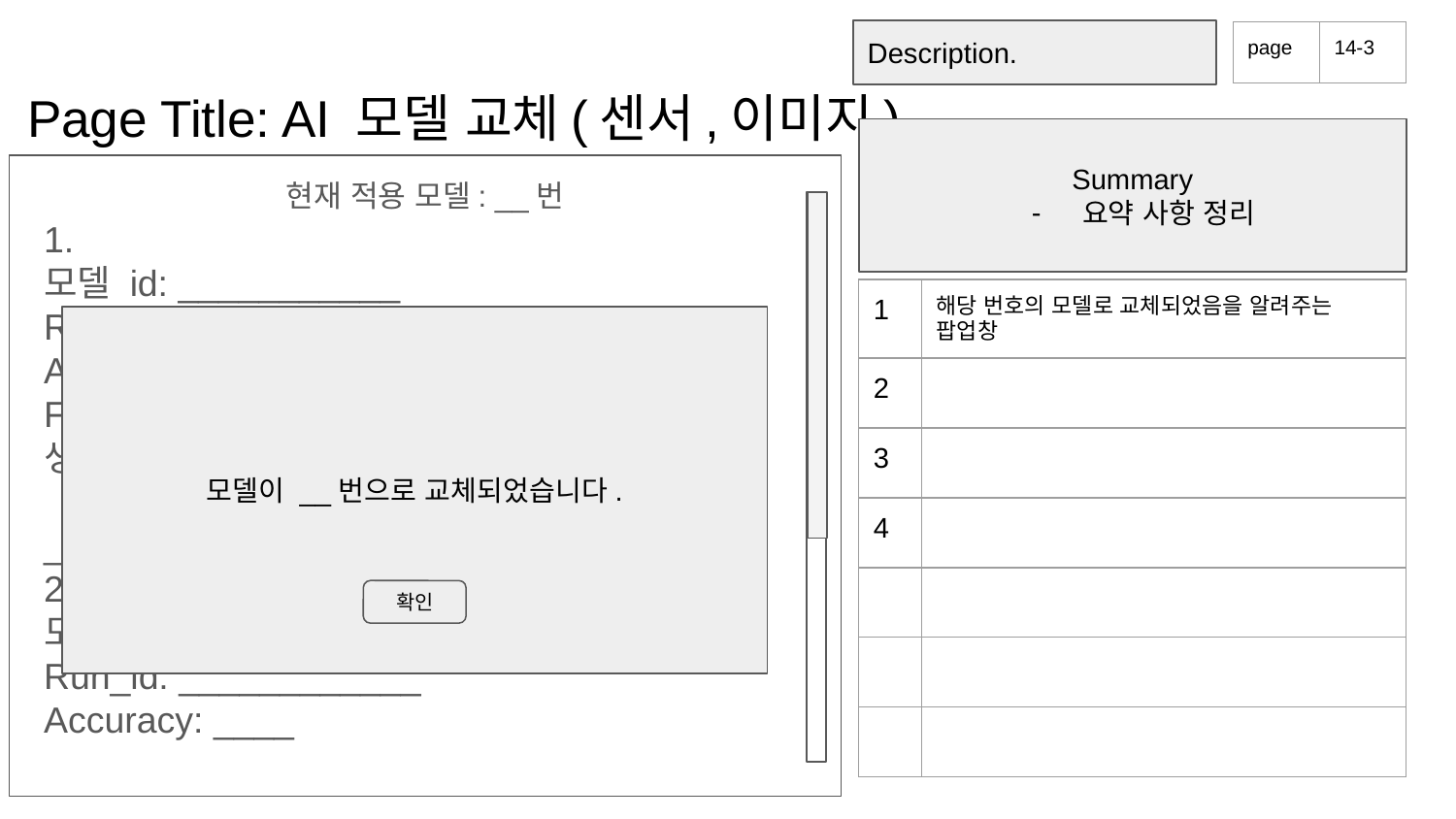

Description.
| page | 14-3 |
| --- | --- |
# Page Title: AI 모델 교체(센서,이미지)
Summary
요약 사항 정리

현재 적용 모델: __번

1.
모델 id: ___________
Run_id: ____________
Accuracy: ____
F1 score:____
생성 날짜: ________

___________________________________
2.
모델 id: ___________
Run_id: ____________
Accuracy: ____

| 1 | 해당 번호의 모델로 교체되었음을 알려주는 팝업창 |
| --- | --- |
| 2 |  |
| 3 |  |
| 4 |  |
|  |  |
|  |  |
|  |  |
모델이 __번으로 교체되었습니다.
선택
확인